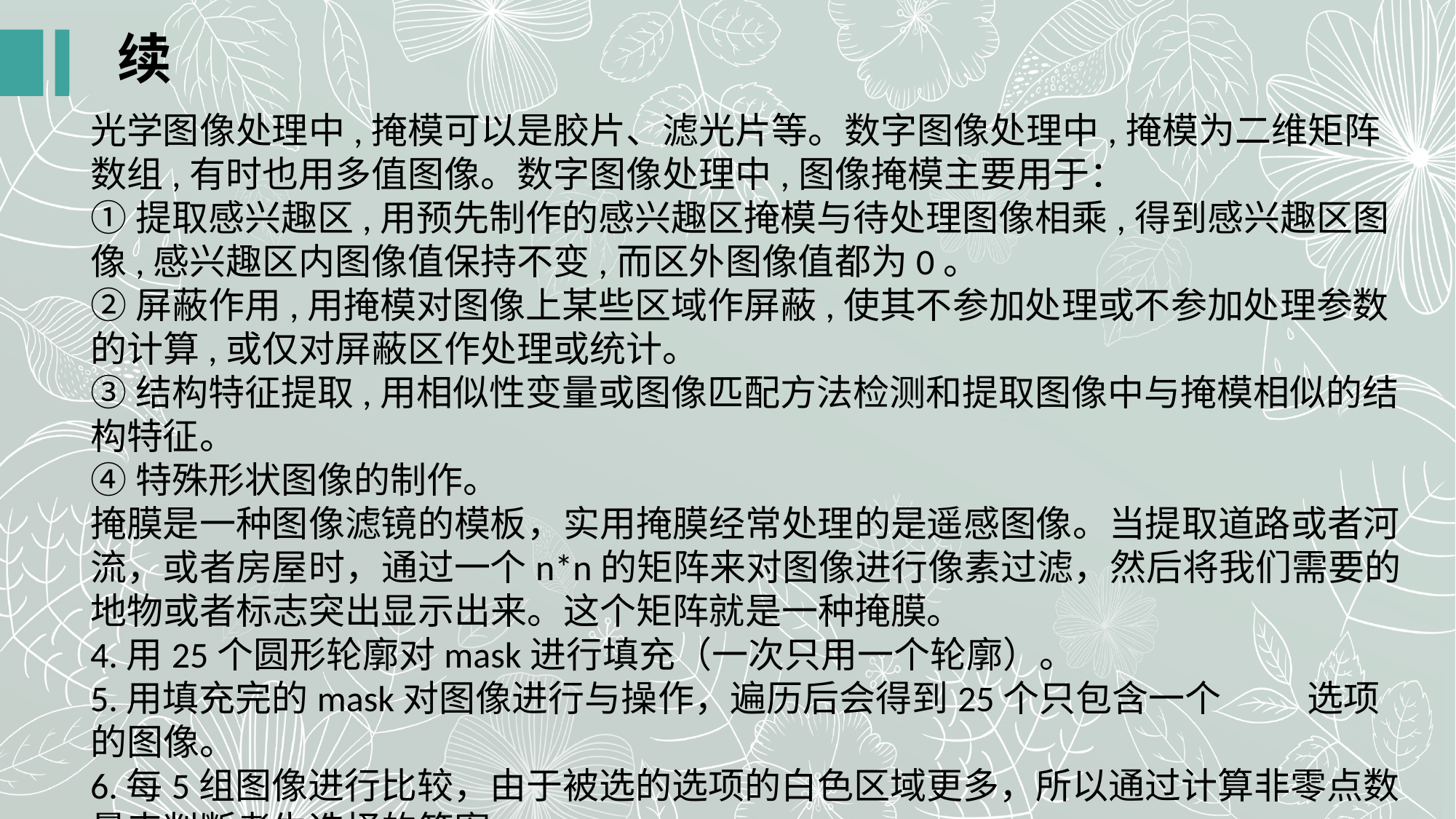

续

光学图像处理中,掩模可以是胶片、滤光片等。数字图像处理中,掩模为二维矩阵数组,有时也用多值图像。数字图像处理中,图像掩模主要用于：
①提取感兴趣区,用预先制作的感兴趣区掩模与待处理图像相乘,得到感兴趣区图像,感兴趣区内图像值保持不变,而区外图像值都为0。
②屏蔽作用,用掩模对图像上某些区域作屏蔽,使其不参加处理或不参加处理参数的计算,或仅对屏蔽区作处理或统计。
③结构特征提取,用相似性变量或图像匹配方法检测和提取图像中与掩模相似的结构特征。
④特殊形状图像的制作。
掩膜是一种图像滤镜的模板，实用掩膜经常处理的是遥感图像。当提取道路或者河流，或者房屋时，通过一个n*n的矩阵来对图像进行像素过滤，然后将我们需要的地物或者标志突出显示出来。这个矩阵就是一种掩膜。
4.用25个圆形轮廓对mask进行填充（一次只用一个轮廓）。
5.用填充完的mask对图像进行与操作，遍历后会得到25个只包含一个	  选项的图像。
6.每5组图像进行比较，由于被选的选项的白色区域更多，所以通过计算非零点数量来判断考生选择的答案。